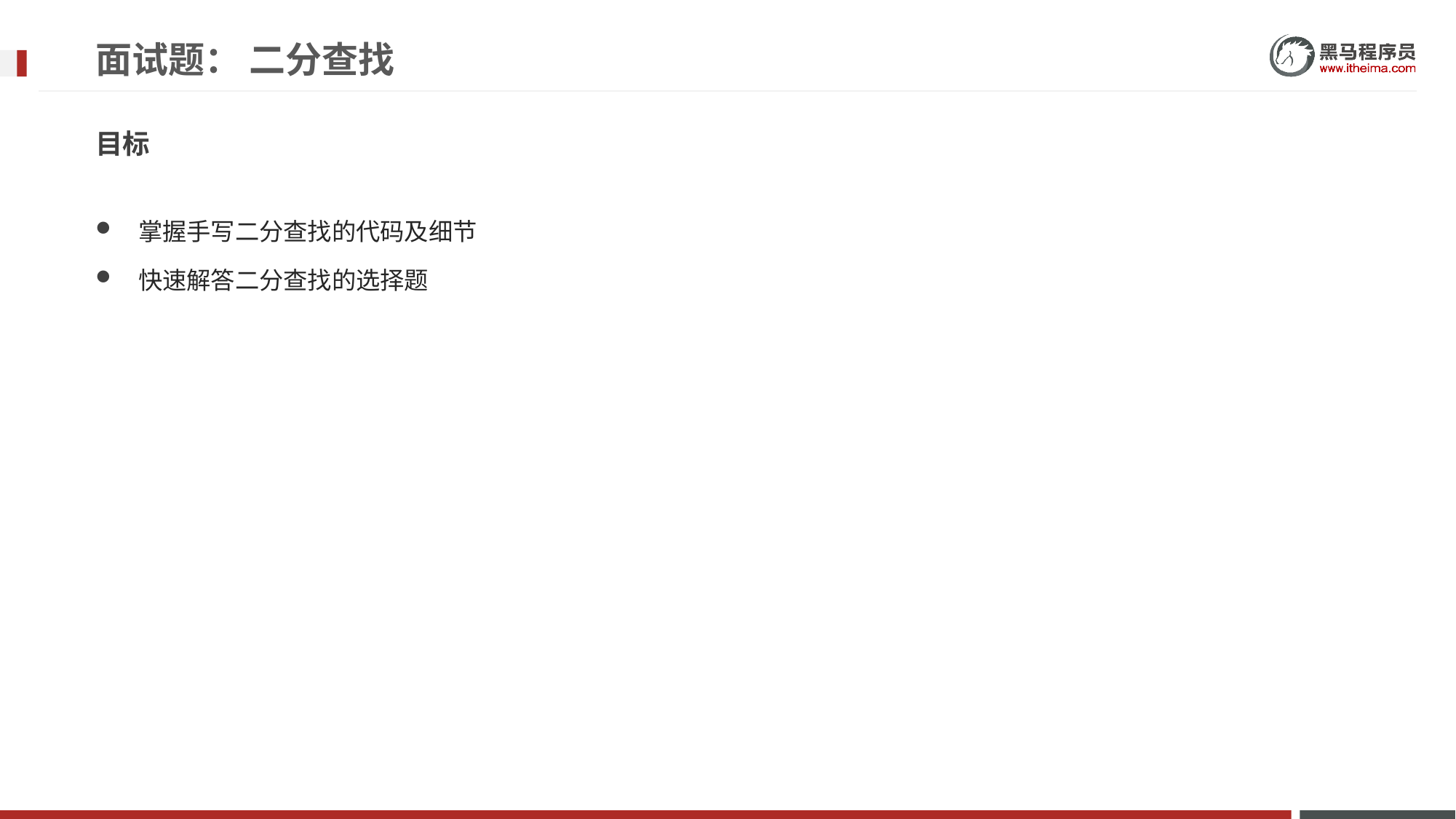

# 面试题： 二分查找
目标
掌握手写二分查找的代码及细节
快速解答二分查找的选择题